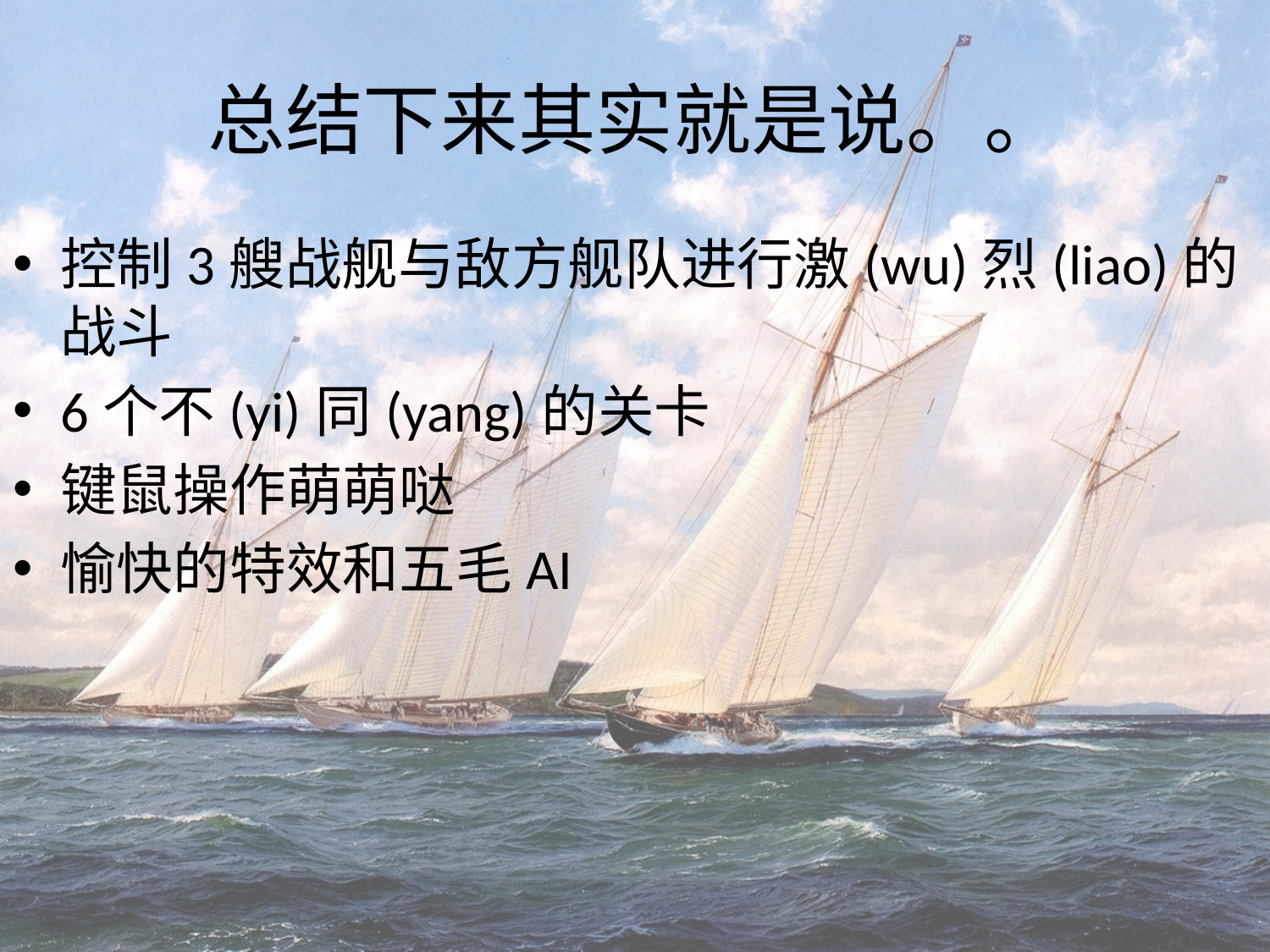

# 总结下来其实就是说。。
控制3艘战舰与敌方舰队进行激(wu)烈(liao)的战斗
6个不(yi)同(yang)的关卡
键鼠操作萌萌哒
愉快的特效和五毛AI